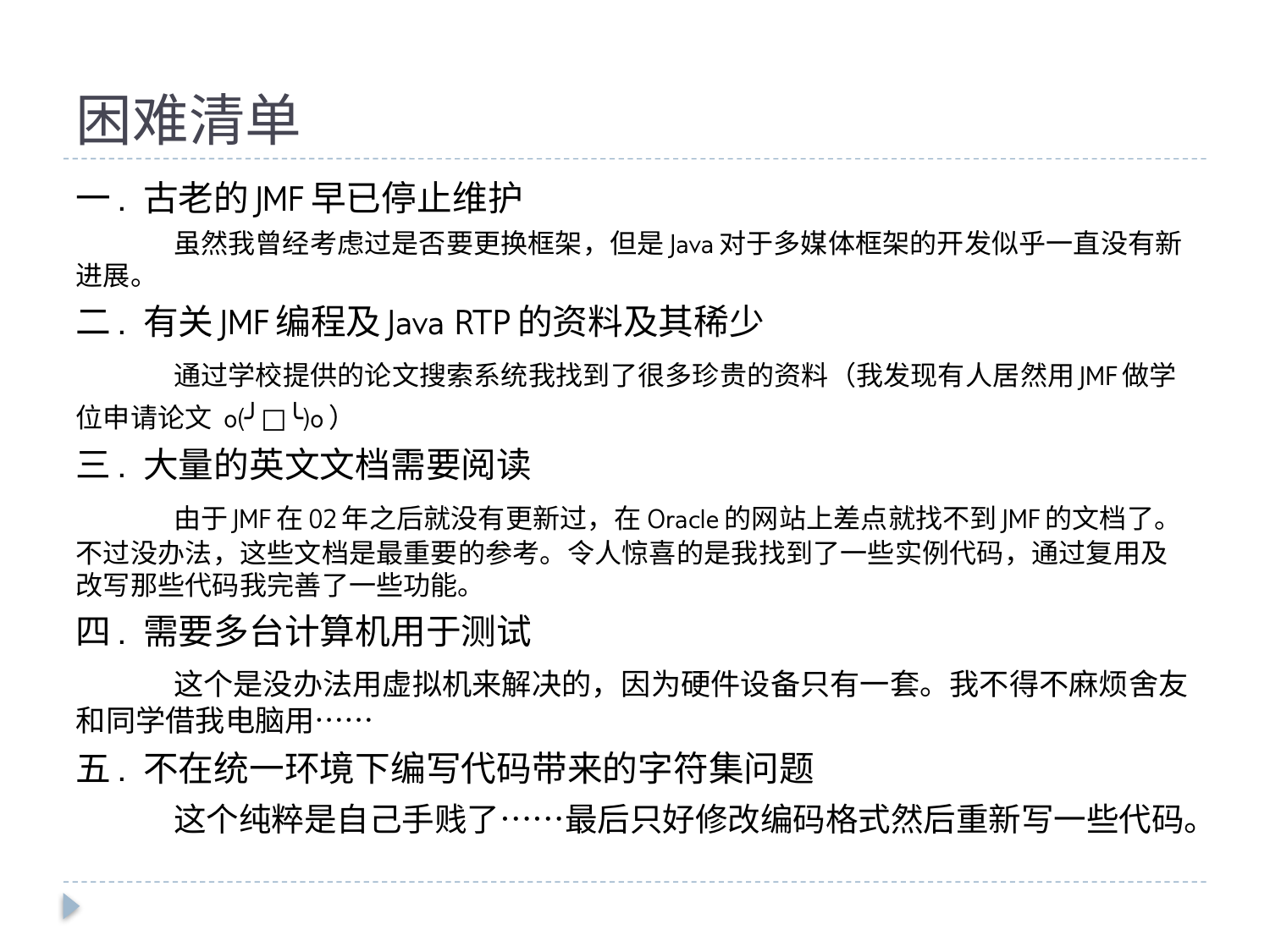

# 困难清单
一. 古老的JMF早已停止维护
	虽然我曾经考虑过是否要更换框架，但是Java对于多媒体框架的开发似乎一直没有新进展。
二. 有关JMF编程及Java RTP的资料及其稀少
	通过学校提供的论文搜索系统我找到了很多珍贵的资料（我发现有人居然用JMF做学位申请论文 o(╯□╰)o）
三. 大量的英文文档需要阅读
	由于JMF在02年之后就没有更新过，在Oracle的网站上差点就找不到JMF的文档了。不过没办法，这些文档是最重要的参考。令人惊喜的是我找到了一些实例代码，通过复用及改写那些代码我完善了一些功能。
四. 需要多台计算机用于测试
	这个是没办法用虚拟机来解决的，因为硬件设备只有一套。我不得不麻烦舍友和同学借我电脑用……
五. 不在统一环境下编写代码带来的字符集问题
	这个纯粹是自己手贱了……最后只好修改编码格式然后重新写一些代码。